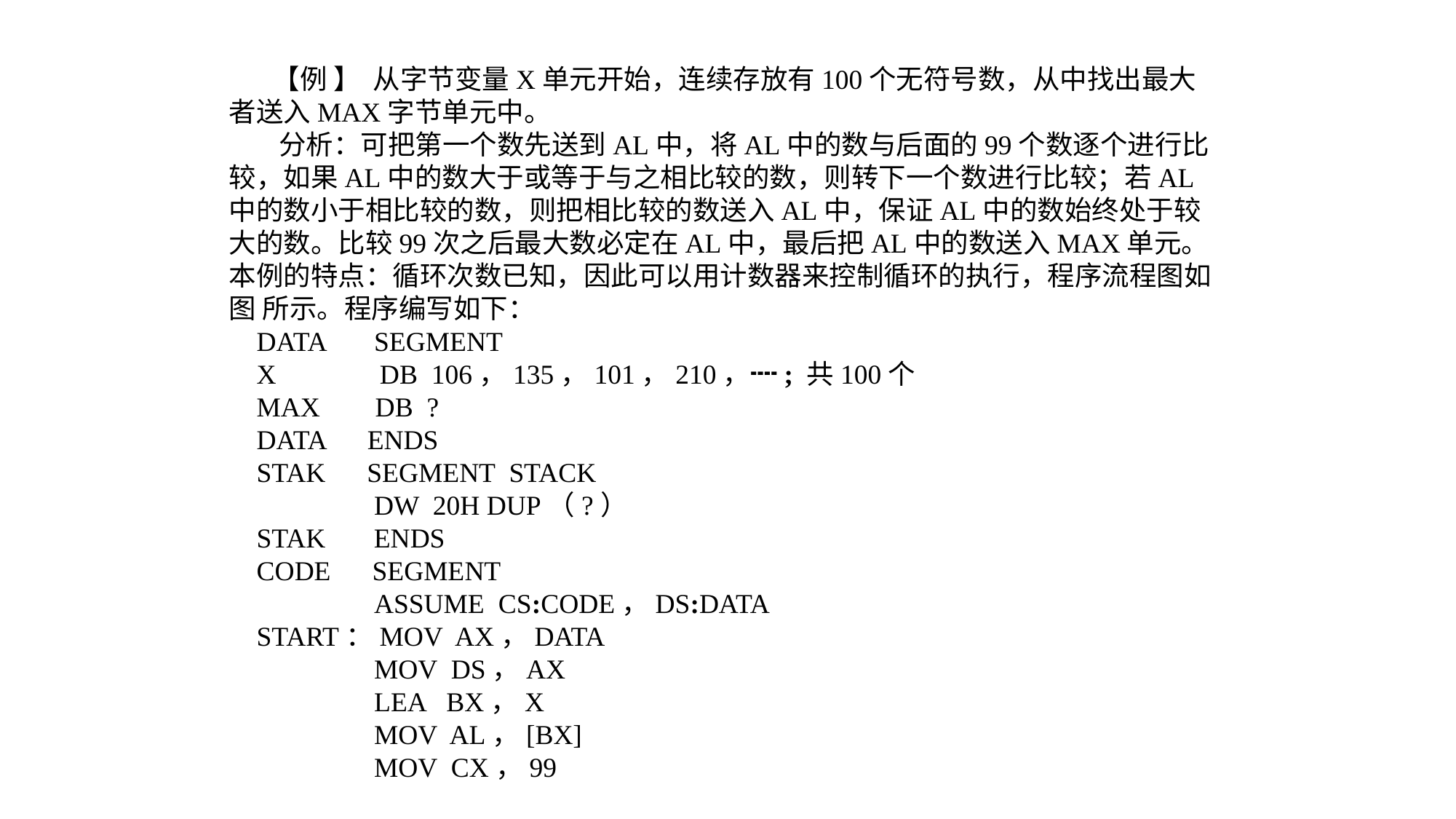

【例 】  从字节变量X单元开始，连续存放有100个无符号数，从中找出最大者送入MAX字节单元中。
       分析：可把第一个数先送到AL中，将AL中的数与后面的99个数逐个进行比较，如果AL中的数大于或等于与之相比较的数，则转下一个数进行比较；若AL中的数小于相比较的数，则把相比较的数送入AL中，保证AL中的数始终处于较大的数。比较99次之后最大数必定在AL中，最后把AL中的数送入MAX单元。本例的特点：循环次数已知，因此可以用计数器来控制循环的执行，程序流程图如图 所示。程序编写如下：
    DATA       SEGMENT
    X               DB  106，135，101，210，┉; 共100个
    MAX        DB  ?
    DATA      ENDS
    STAK      SEGMENT  STACK
                     DW  20H DUP（?）
    STAK       ENDS
    CODE      SEGMENT
                     ASSUME  CS:CODE，DS:DATA
    START：MOV  AX，DATA
                     MOV  DS，AX
                     LEA   BX，X
                     MOV  AL，[BX]
                     MOV  CX，99